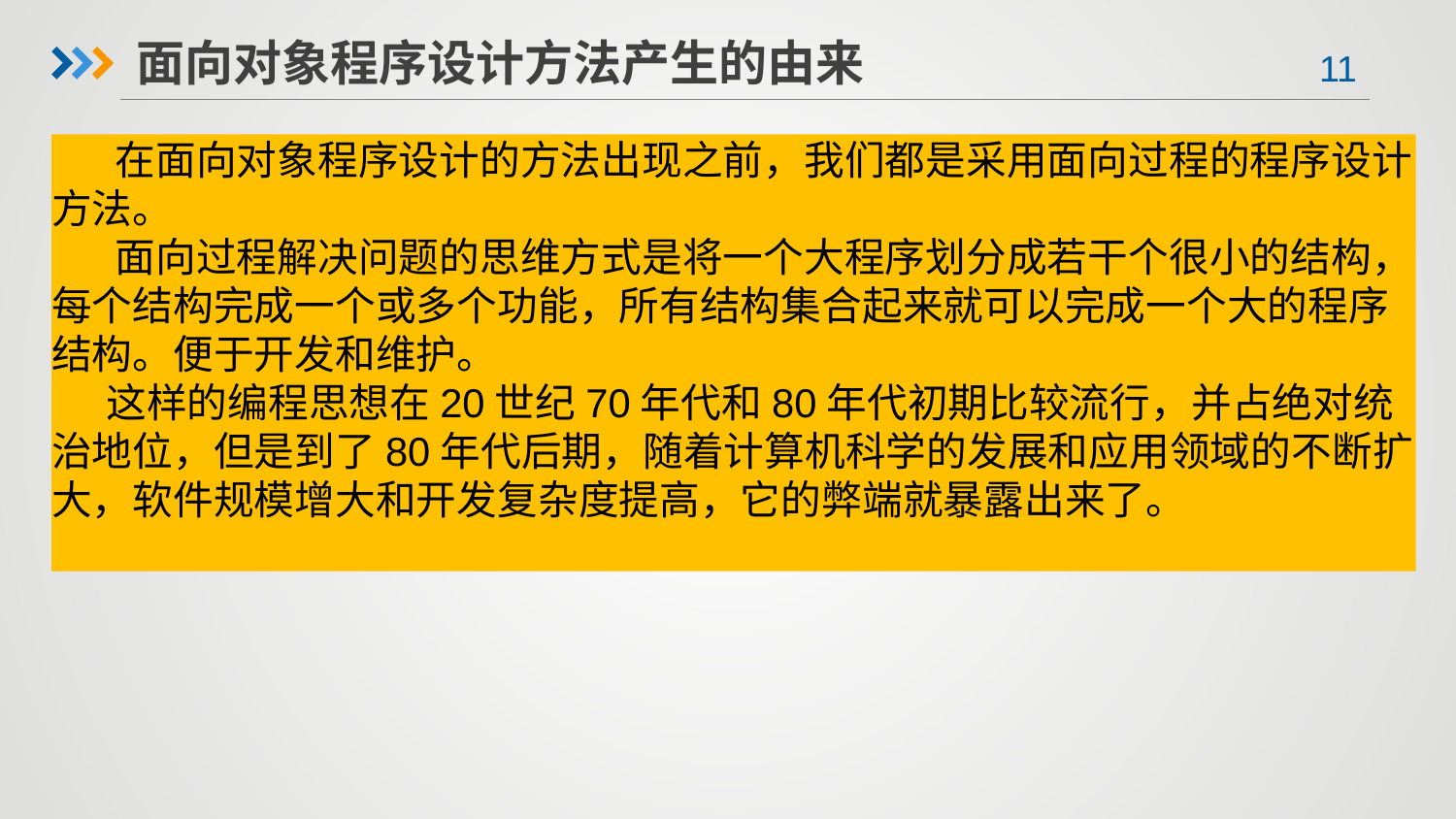

面向对象程序设计方法产生的由来
      在面向对象程序设计的方法出现之前，我们都是采用面向过程的程序设计方法。
      面向过程解决问题的思维方式是将一个大程序划分成若干个很小的结构，每个结构完成一个或多个功能，所有结构集合起来就可以完成一个大的程序结构。便于开发和维护。
     这样的编程思想在20世纪70年代和80年代初期比较流行，并占绝对统治地位，但是到了80年代后期，随着计算机科学的发展和应用领域的不断扩大，软件规模增大和开发复杂度提高，它的弊端就暴露出来了。